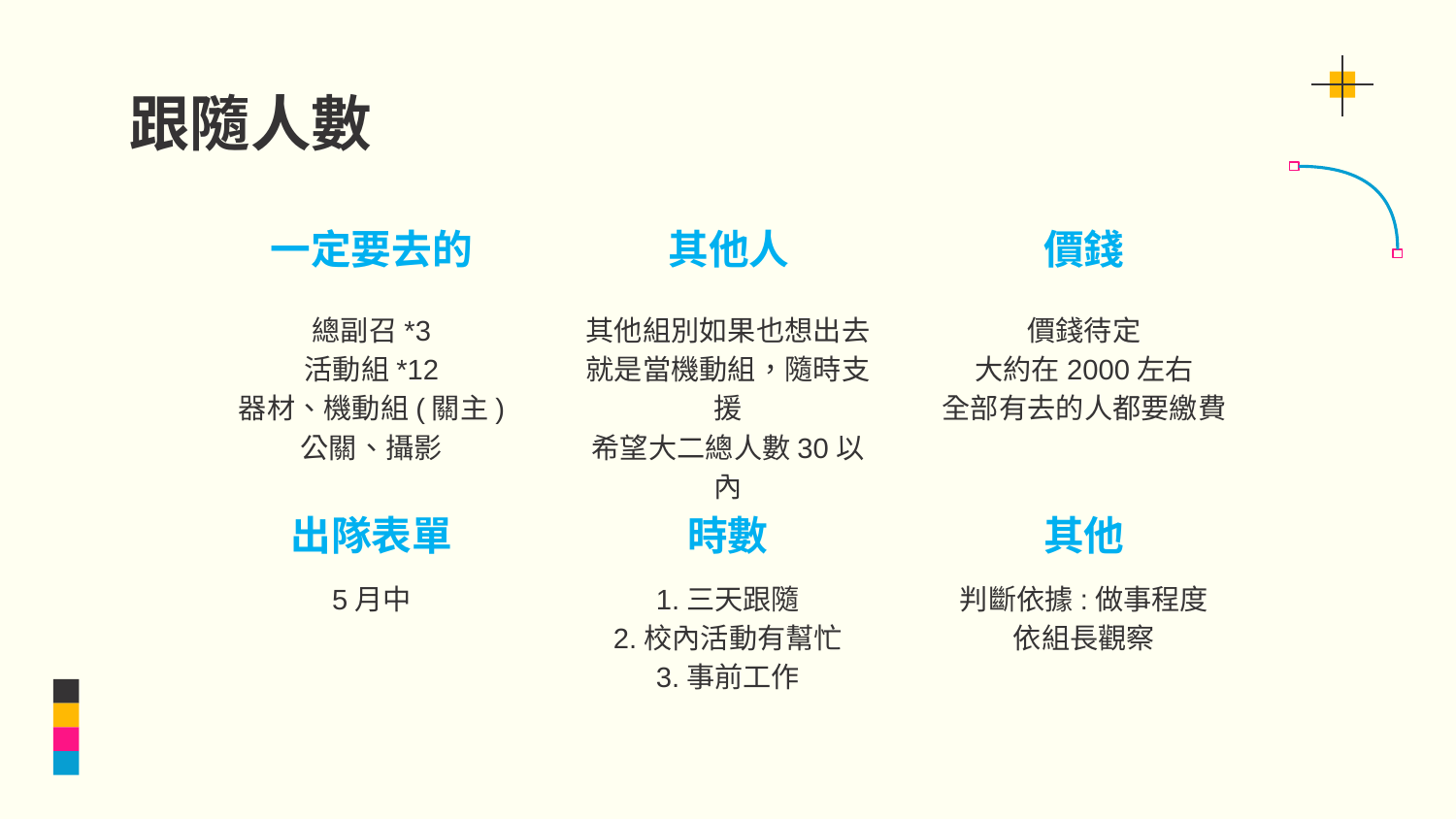

# 跟隨人數

其他人
價錢
一定要去的
總副召*3
活動組*12
器材、機動組(關主)
公關、攝影
其他組別如果也想出去
就是當機動組，隨時支援
希望大二總人數30以內
價錢待定
大約在2000左右
全部有去的人都要繳費
出隊表單
時數
其他
5月中
1.三天跟隨
2.校內活動有幫忙
3.事前工作
判斷依據:做事程度
依組長觀察